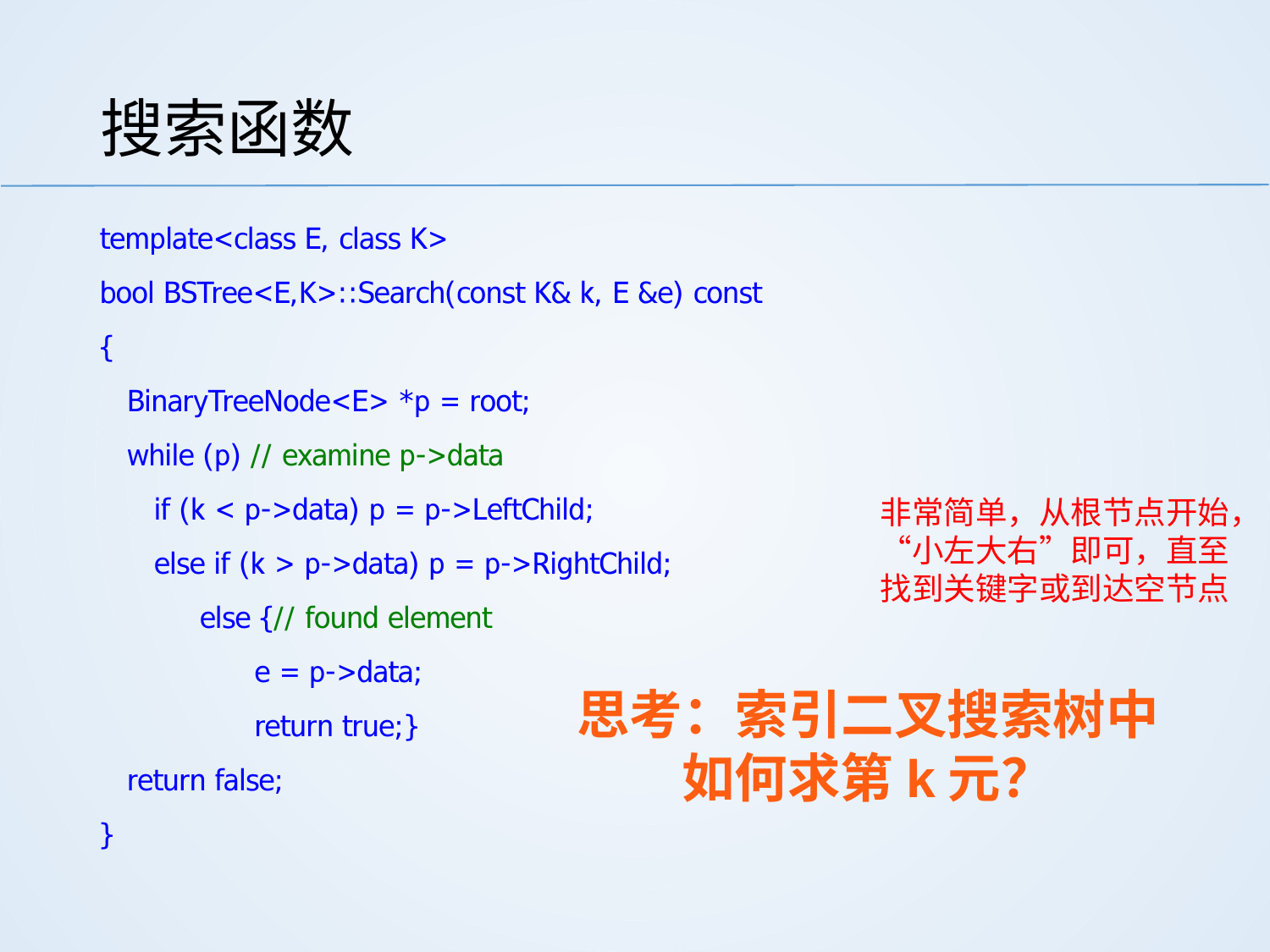

# 搜索函数
template<class E, class K>
bool BSTree<E,K>::Search(const K& k, E &e) const
{
   BinaryTreeNode<E> *p = root;
   while (p) // examine p->data
      if (k < p->data) p = p->LeftChild;
      else if (k > p->data) p = p->RightChild;
           else {// found element
                 e = p->data;
                 return true;}
   return false;
}
非常简单，从根节点开始，“小左大右”即可，直至找到关键字或到达空节点
思考：索引二叉搜索树中
如何求第k元？
16